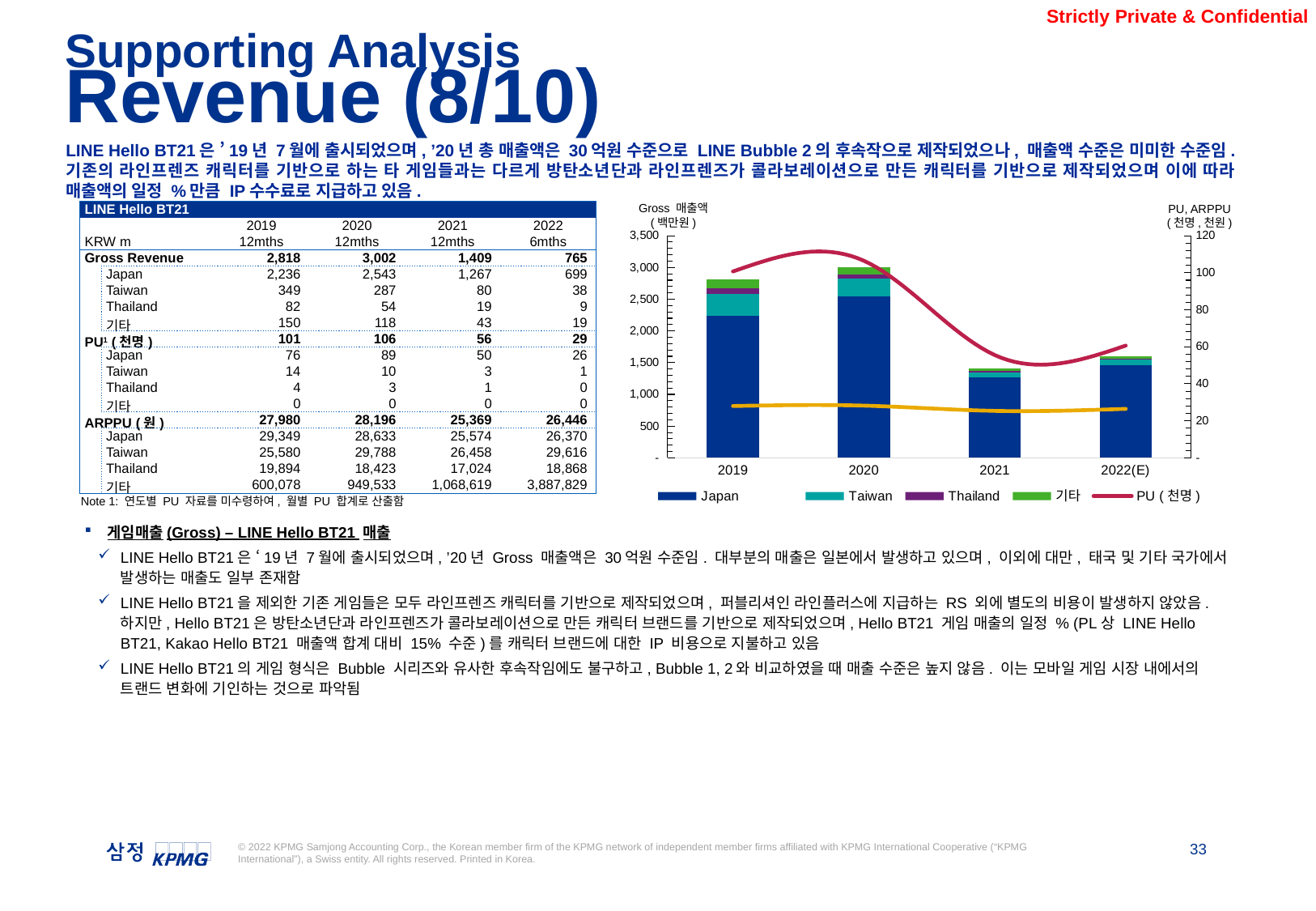

Supporting Analysis
Revenue (8/10)
LINE Hello BT21은 ’19년 7월에 출시되었으며, ’20년 총 매출액은 30억원 수준으로 LINE Bubble 2의 후속작으로 제작되었으나, 매출액 수준은 미미한 수준임. 기존의 라인프렌즈 캐릭터를 기반으로 하는 타 게임들과는 다르게 방탄소년단과 라인프렌즈가 콜라보레이션으로 만든 캐릭터를 기반으로 제작되었으며 이에 따라 매출액의 일정 %만큼 IP수수료로 지급하고 있음.
Gross 매출액 (백만원)
| LINE Hello BT21 |  |  |  |  |  |  |
| --- | --- | --- | --- | --- | --- | --- |
|  |  |  | 2019 | 2020 | 2021 | 2022 |
| KRW m |  |  | 12mths | 12mths | 12mths | 6mths |
| Gross Revenue |  |  | 2,818 | 3,002 | 1,409 | 765 |
|  | Japan |  | 2,236 | 2,543 | 1,267 | 699 |
|  | Taiwan |  | 349 | 287 | 80 | 38 |
|  | Thailand |  | 82 | 54 | 19 | 9 |
|  | 기타 |  | 150 | 118 | 43 | 19 |
| PU1 (천명) |  |  | 101 | 106 | 56 | 29 |
|  | Japan |  | 76 | 89 | 50 | 26 |
|  | Taiwan |  | 14 | 10 | 3 | 1 |
|  | Thailand |  | 4 | 3 | 1 | 0 |
|  | 기타 |  | 0 | 0 | 0 | 0 |
| ARPPU (원) |  |  | 27,980 | 28,196 | 25,369 | 26,446 |
|  | Japan |  | 29,349 | 28,633 | 25,574 | 26,370 |
|  | Taiwan |  | 25,580 | 29,788 | 26,458 | 29,616 |
|  | Thailand |  | 19,894 | 18,423 | 17,024 | 18,868 |
|  | 기타 |  | 600,078 | 949,533 | 1,068,619 | 3,887,829 |
PU, ARPPU
(천명,천원)

### Chart

| Category | Japan | Taiwan | Thailand | 기타 | PU (천명) | ARPPU (천원) |
|---|---|---|---|---|---|---|
| 2019 | 2236.2664331416004 | 348.81406683499995 | 82.4392474866 | 150.01954637279977 | 100.697 | 27.980369761124958 |
| 2020 | 2543.2755284085997 | 286.8619827778 | 54.034555416399996 | 117.74212670010075 | 106.46600000000002 | 28.195989267023272 |
| 2021 | 1266.5021352993 | 80.2731787603 | 19.3732108465 | 42.744766649699926 | 55.53599999999999 | 25.36900913922141 |
| 2022(E) | 1464.5601140962758 | 79.89469479605448 | 18.430383352325475 | 40.74693342063222 | 60.6388757578054 | 26.44561109724844 |
Note 1: 연도별 PU 자료를 미수령하여, 월별 PU 합계로 산출함
게임매출(Gross) – LINE Hello BT21 매출
LINE Hello BT21은 ‘19년 7월에 출시되었으며, ’20년 Gross 매출액은 30억원 수준임. 대부분의 매출은 일본에서 발생하고 있으며, 이외에 대만, 태국 및 기타 국가에서 발생하는 매출도 일부 존재함
LINE Hello BT21을 제외한 기존 게임들은 모두 라인프렌즈 캐릭터를 기반으로 제작되었으며, 퍼블리셔인 라인플러스에 지급하는 RS 외에 별도의 비용이 발생하지 않았음. 하지만, Hello BT21은 방탄소년단과 라인프렌즈가 콜라보레이션으로 만든 캐릭터 브랜드를 기반으로 제작되었으며, Hello BT21 게임 매출의 일정 % (PL상 LINE Hello BT21, Kakao Hello BT21 매출액 합계 대비 15% 수준)를 캐릭터 브랜드에 대한 IP 비용으로 지불하고 있음
LINE Hello BT21의 게임 형식은 Bubble 시리즈와 유사한 후속작임에도 불구하고, Bubble 1, 2와 비교하였을 때 매출 수준은 높지 않음. 이는 모바일 게임 시장 내에서의 트랜드 변화에 기인하는 것으로 파악됨